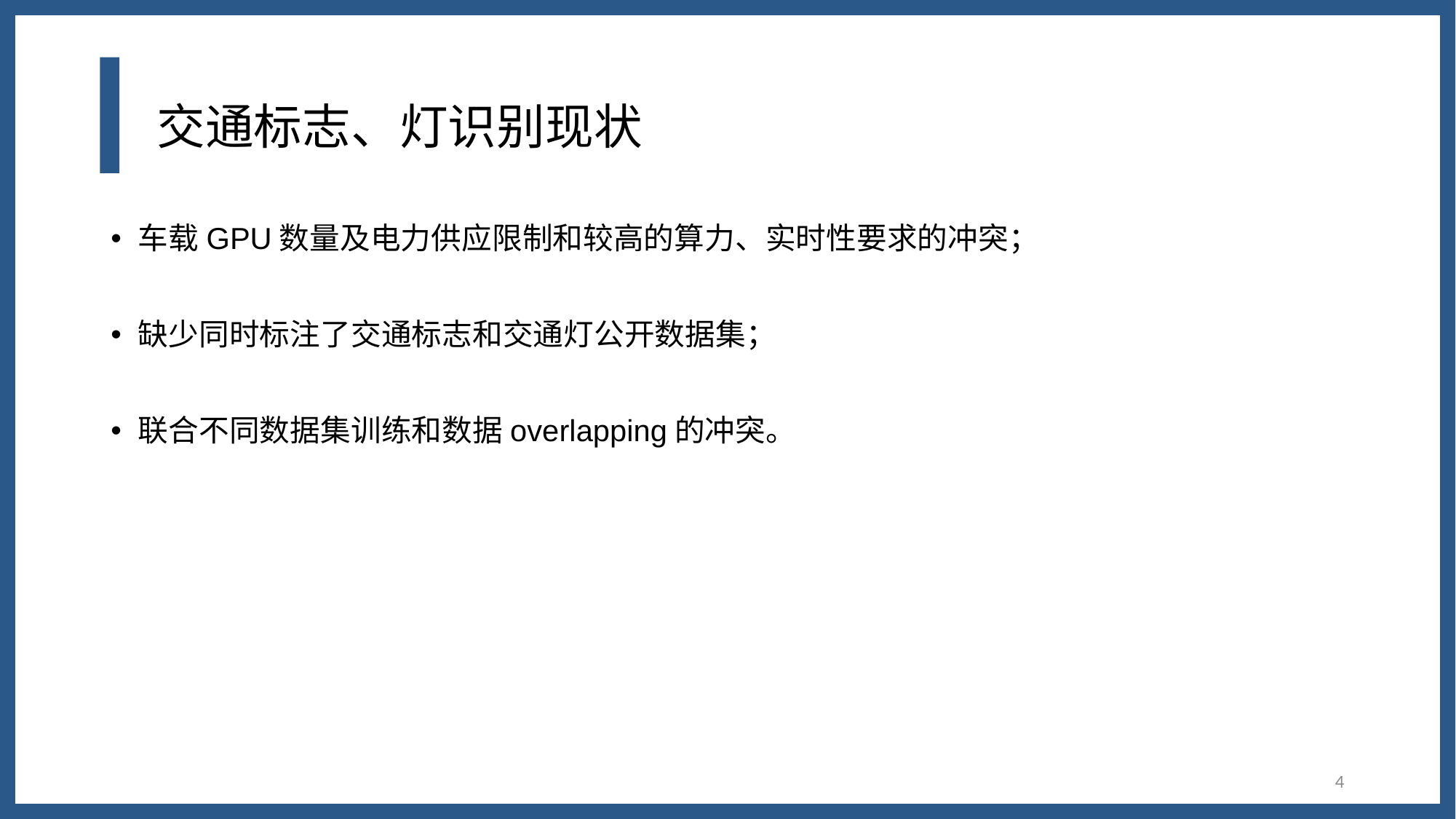

# 交通标志、灯识别现状
车载GPU数量及电力供应限制和较高的算力、实时性要求的冲突；

缺少同时标注了交通标志和交通灯公开数据集；

联合不同数据集训练和数据overlapping的冲突。
4